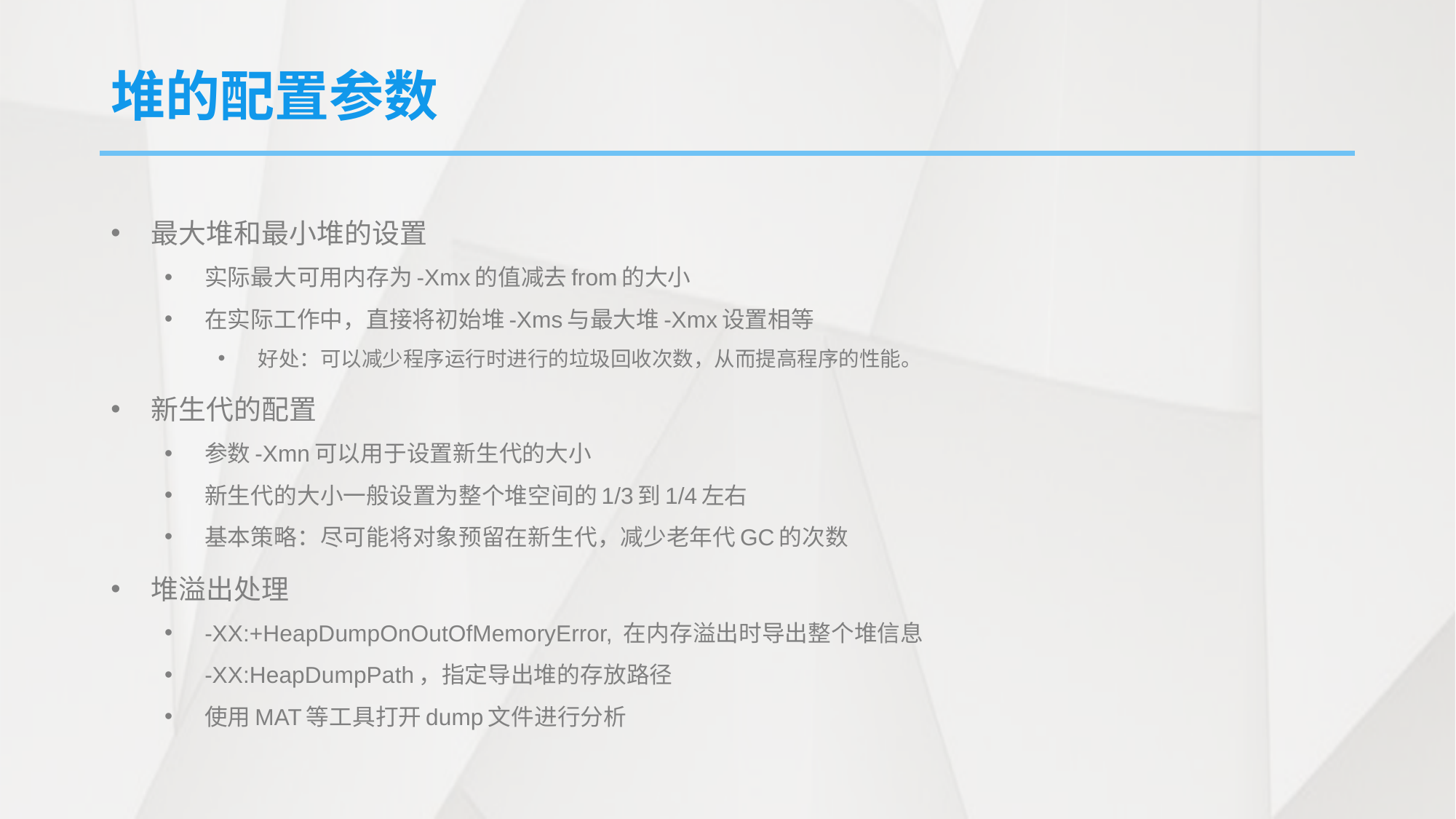

# 堆的配置参数
最大堆和最小堆的设置
实际最大可用内存为-Xmx的值减去from的大小
在实际工作中，直接将初始堆-Xms与最大堆-Xmx设置相等
好处：可以减少程序运行时进行的垃圾回收次数，从而提高程序的性能。
新生代的配置
参数-Xmn可以用于设置新生代的大小
新生代的大小一般设置为整个堆空间的1/3到1/4左右
基本策略：尽可能将对象预留在新生代，减少老年代GC的次数
堆溢出处理
-XX:+HeapDumpOnOutOfMemoryError, 在内存溢出时导出整个堆信息
-XX:HeapDumpPath，指定导出堆的存放路径
使用MAT等工具打开dump文件进行分析